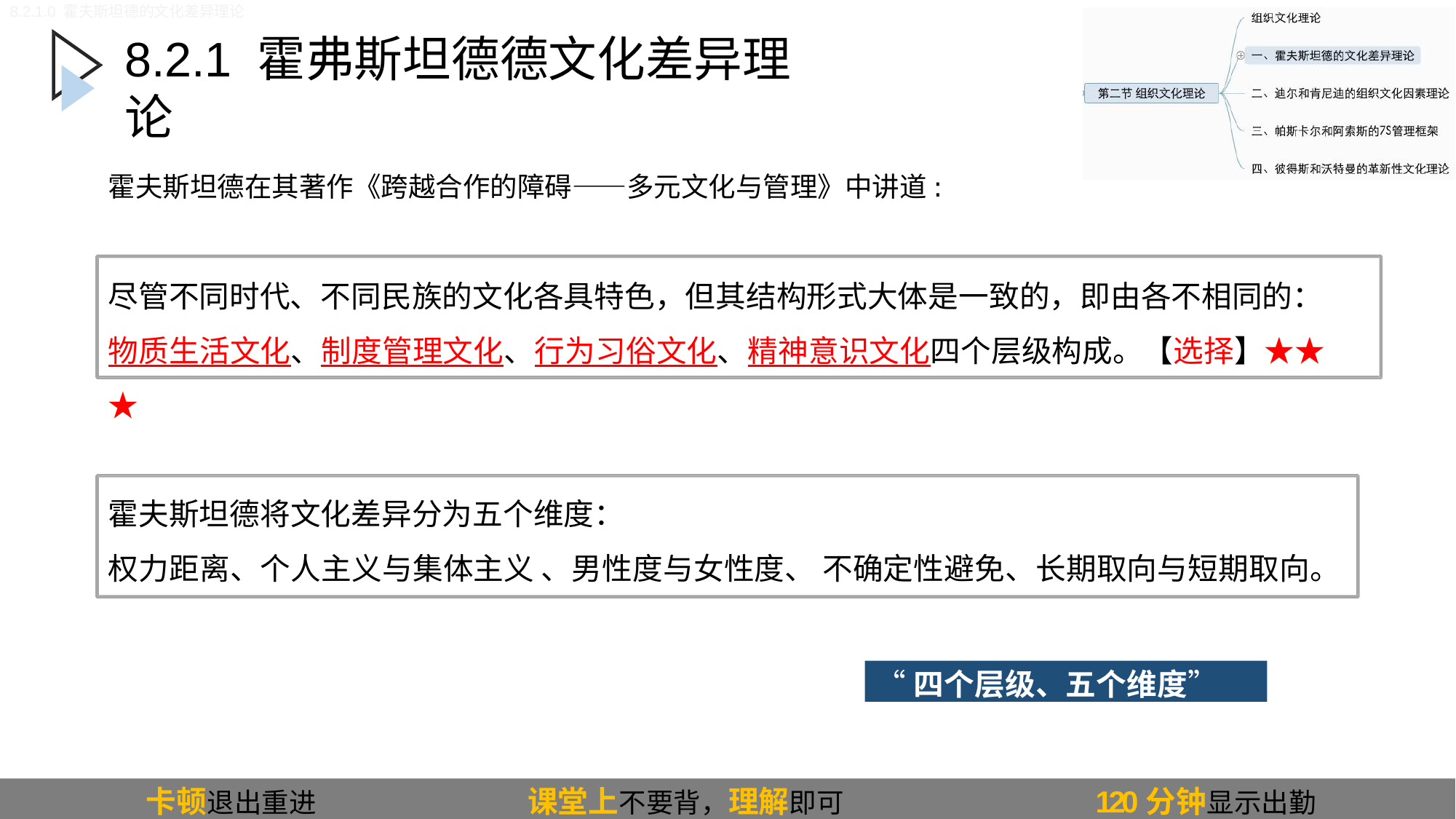

8.2.1.0 霍夫斯坦德的文化差异理论
1

# 8.2.1 霍弗斯坦德德文化差异理论
霍夫斯坦德在其著作《跨越合作的障碍——多元文化与管理》中讲道:

尽管不同时代、不同民族的文化各具特色，但其结构形式大体是一致的，即由各不相同的：  物质生活文化、制度管理文化、行为习俗文化、精神意识文化四个层级构成。【选择】★★★

霍夫斯坦德将文化差异分为五个维度：
权力距离、个人主义与集体主义 、男性度与女性度、 不确定性避免、长期取向与短期取向。
“四个层级、五个维度”
卡顿退出重进
课堂上不要背，理解即可
120分钟显示出勤